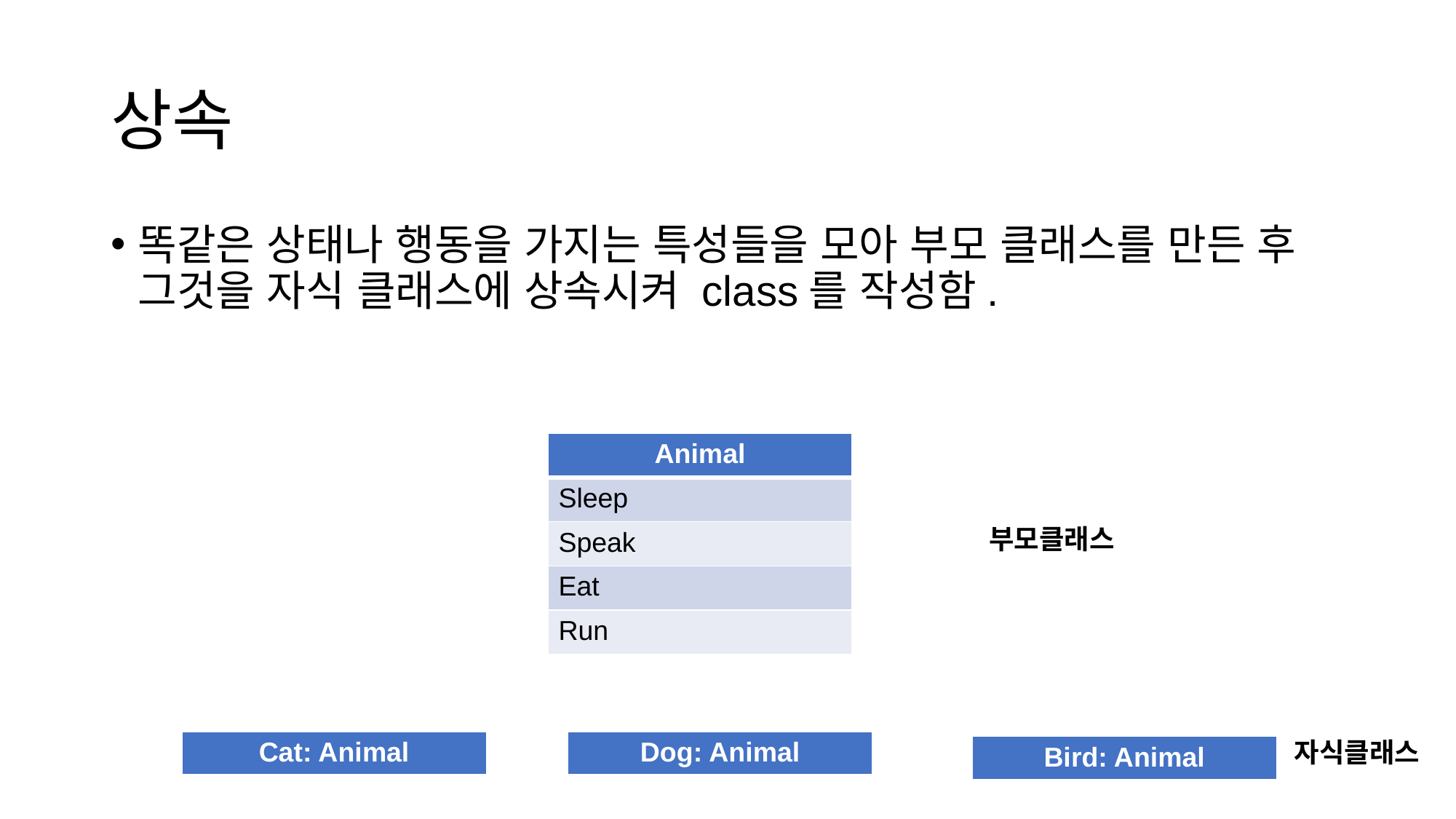

# 상속
똑같은 상태나 행동을 가지는 특성들을 모아 부모 클래스를 만든 후 그것을 자식 클래스에 상속시켜 class를 작성함.
| Animal |
| --- |
| Sleep |
| Speak |
| Eat |
| Run |
부모클래스
자식클래스
| Cat: Animal |
| --- |
| Dog: Animal |
| --- |
| Bird: Animal |
| --- |